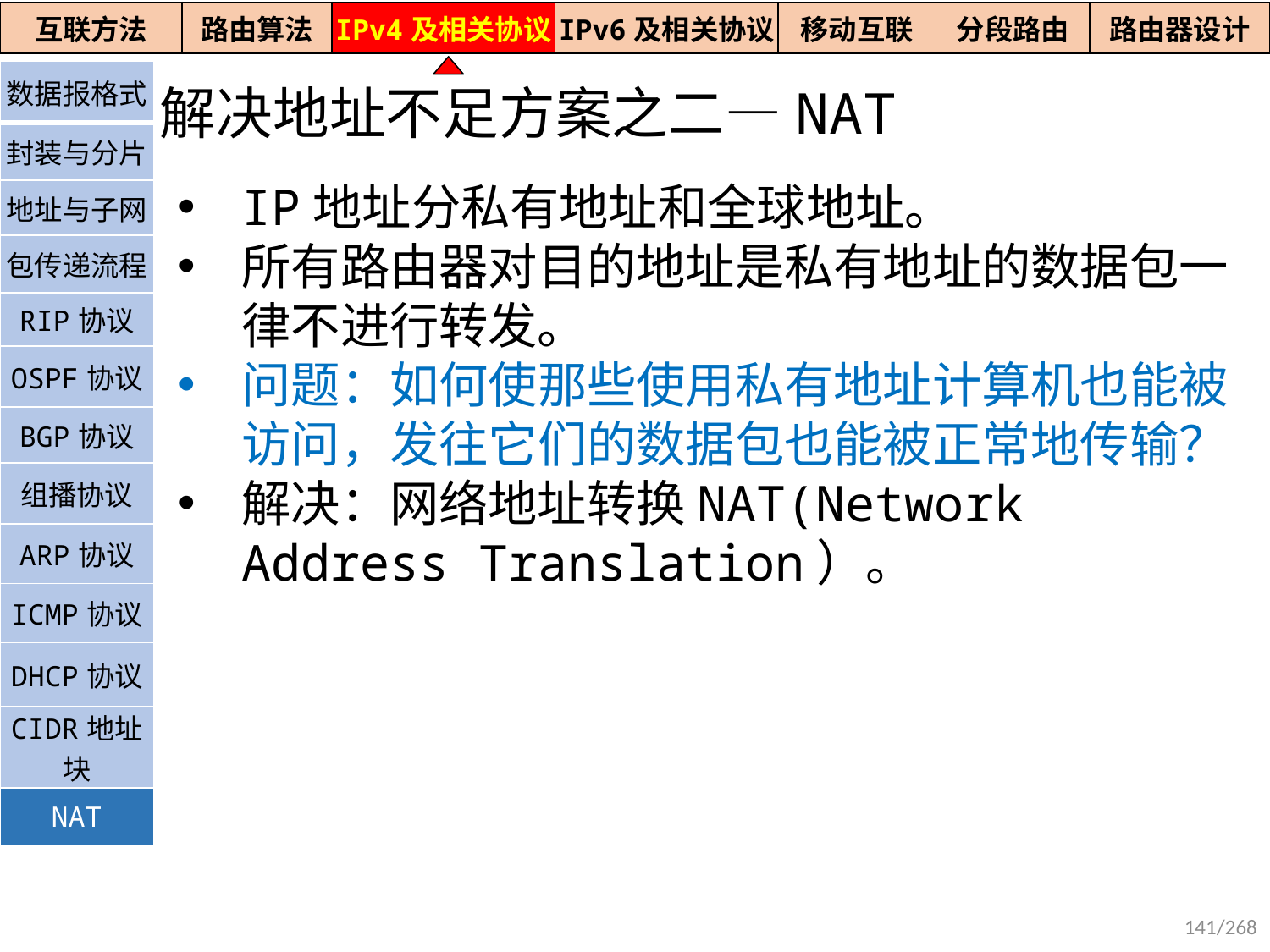

| 互联方法 | 路由算法 | IPv4及相关协议 | IPv6及相关协议 | 移动互联 | 分段路由 | 路由器设计 |
| --- | --- | --- | --- | --- | --- | --- |

| 数据报格式 |
| --- |
| 封装与分片 |
| 地址与子网 |
| 包传递流程 |
| RIP协议 |
| OSPF协议 |
| BGP协议 |
| 组播协议 |
| ARP协议 |
| ICMP协议 |
| DHCP协议 |
| CIDR地址块 |
| NAT |
解决地址不足方案之二—NAT
IP地址分私有地址和全球地址。
所有路由器对目的地址是私有地址的数据包一律不进行转发。
问题：如何使那些使用私有地址计算机也能被访问，发往它们的数据包也能被正常地传输？
解决：网络地址转换NAT(Network Address Translation）。
141/268